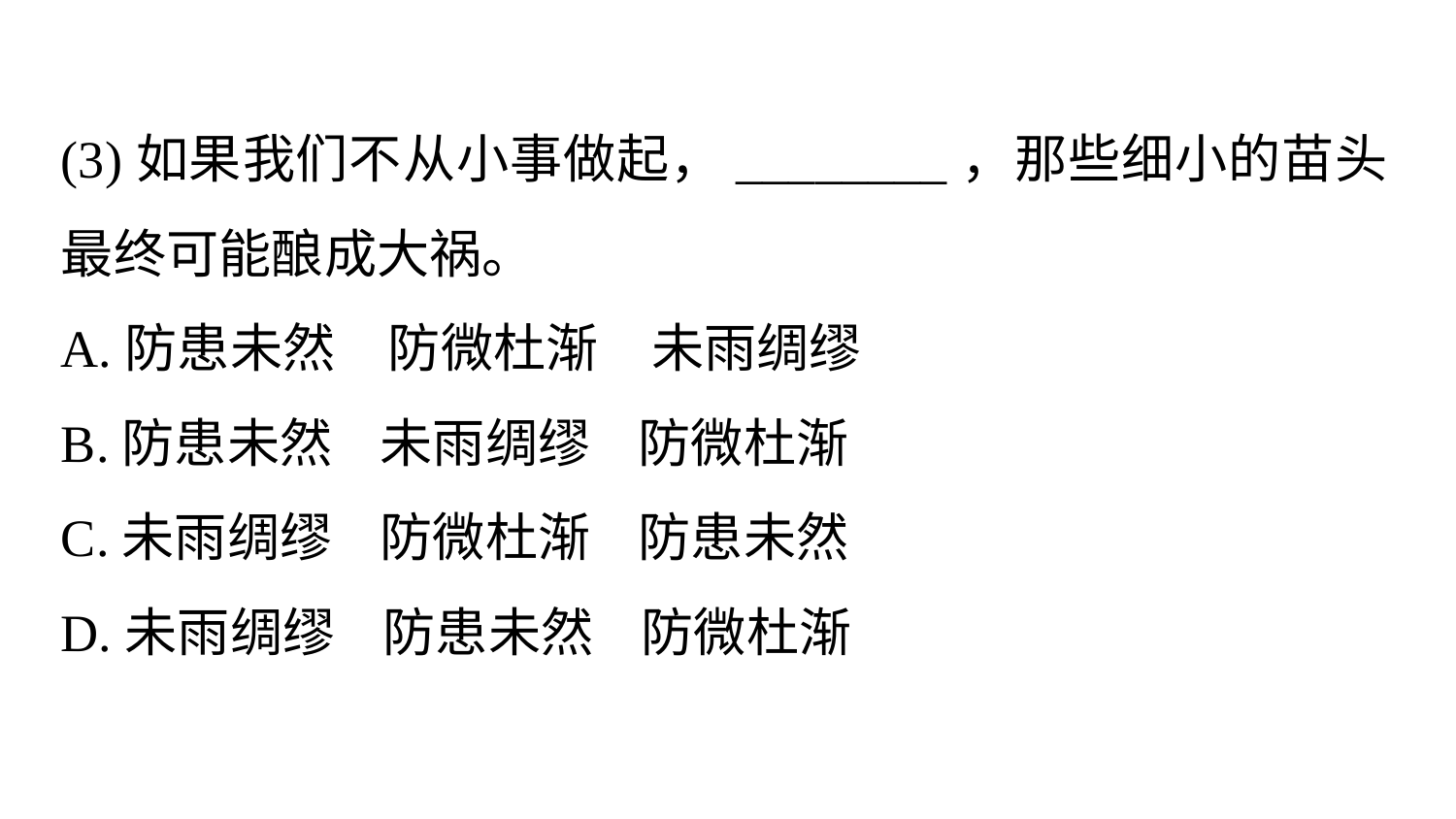

(3)如果我们不从小事做起，________，那些细小的苗头最终可能酿成大祸。
A.防患未然　防微杜渐　未雨绸缪
B.防患未然    未雨绸缪    防微杜渐
C.未雨绸缪    防微杜渐    防患未然
D.未雨绸缪    防患未然    防微杜渐